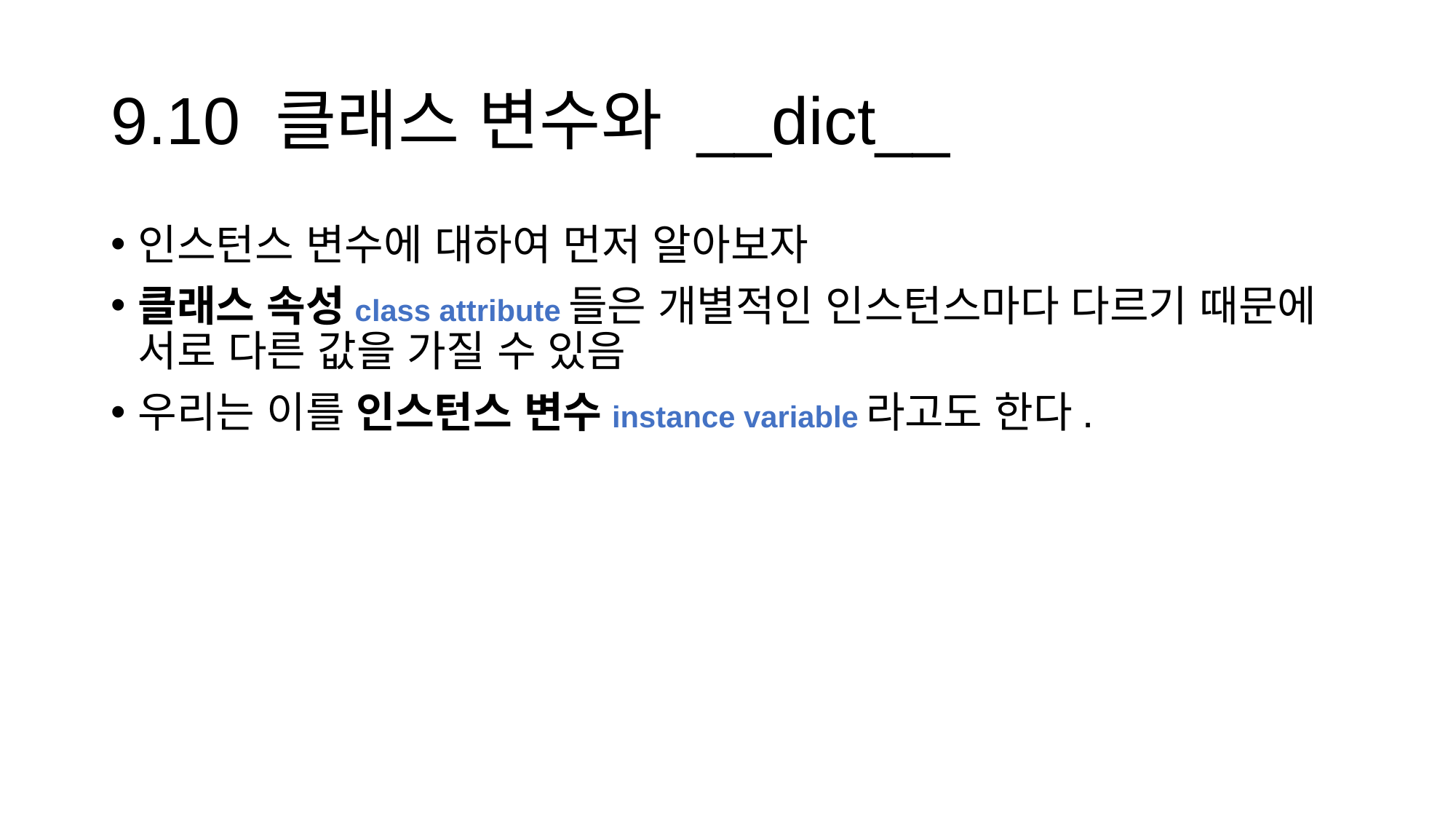

# 9.10 클래스 변수와 __dict__
인스턴스 변수에 대하여 먼저 알아보자
클래스 속성class attribute들은 개별적인 인스턴스마다 다르기 때문에 서로 다른 값을 가질 수 있음
우리는 이를 인스턴스 변수instance variable라고도 한다.